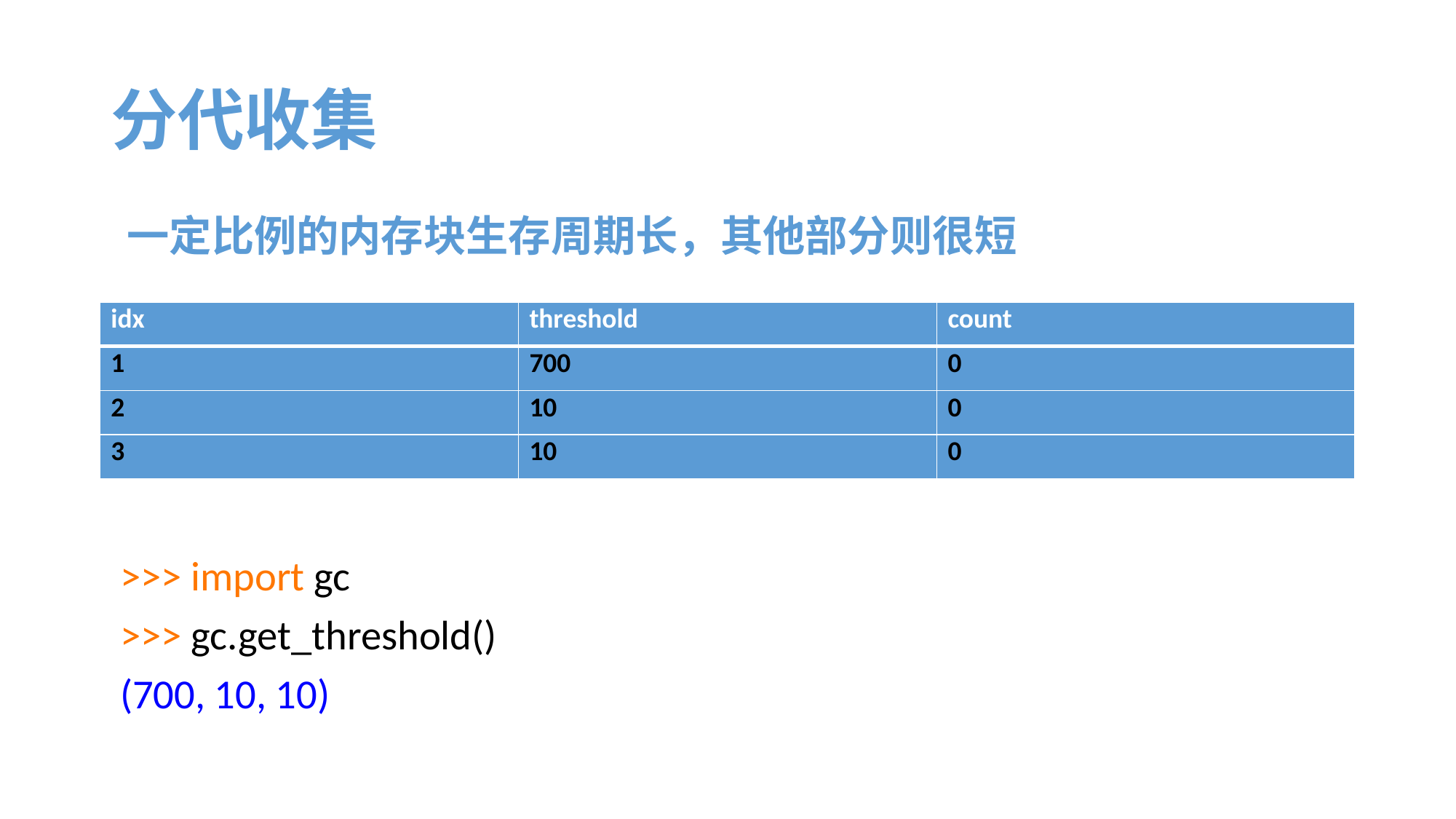

# 分代收集
一定比例的内存块生存周期长，其他部分则很短
| idx | threshold | count |
| --- | --- | --- |
| 1 | 700 | 0 |
| 2 | 10 | 0 |
| 3 | 10 | 0 |
>>> import gc
>>> gc.get_threshold()
(700, 10, 10)